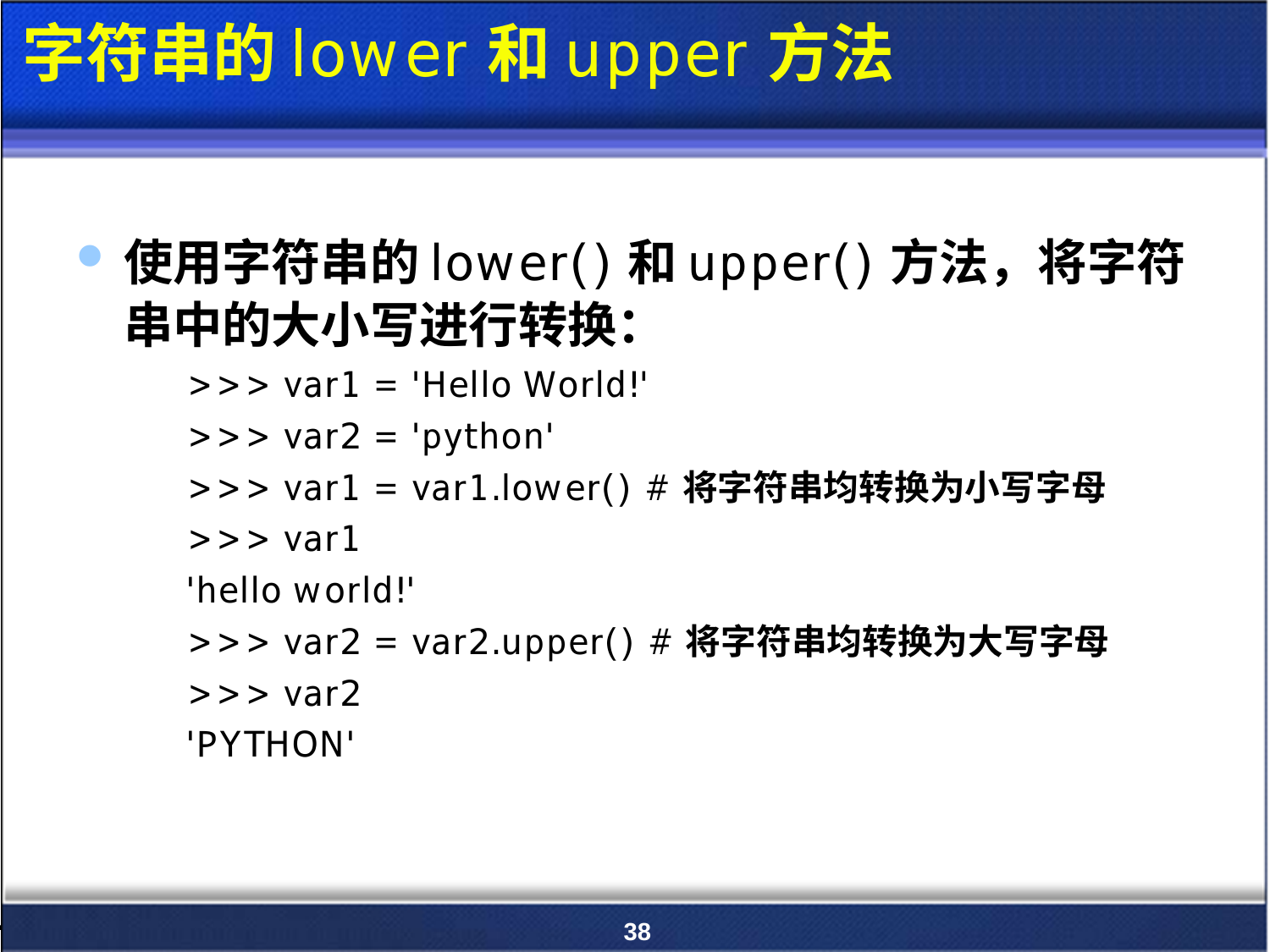

# 字符串的lower和upper方法
使用字符串的lower()和upper()方法，将字符串中的大小写进行转换：
>>> var1 = 'Hello World!'
>>> var2 = 'python'
>>> var1 = var1.lower() #将字符串均转换为小写字母
>>> var1
'hello world!'
>>> var2 = var2.upper() #将字符串均转换为大写字母
>>> var2
'PYTHON'

38